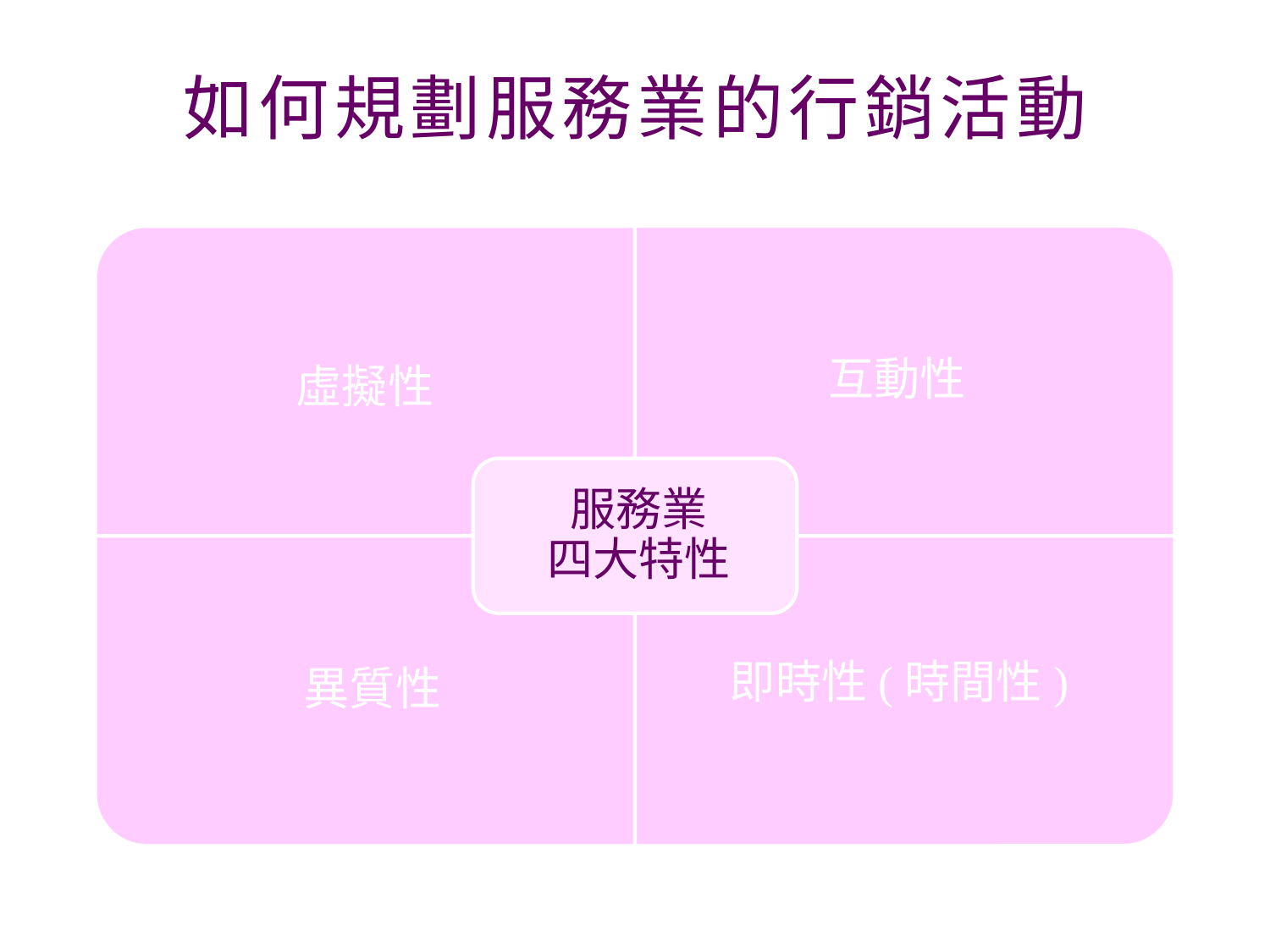

# 如何規劃服務業的行銷活動
虛擬性
互動性
異質性
即時性(時間性)
服務業
四大特性